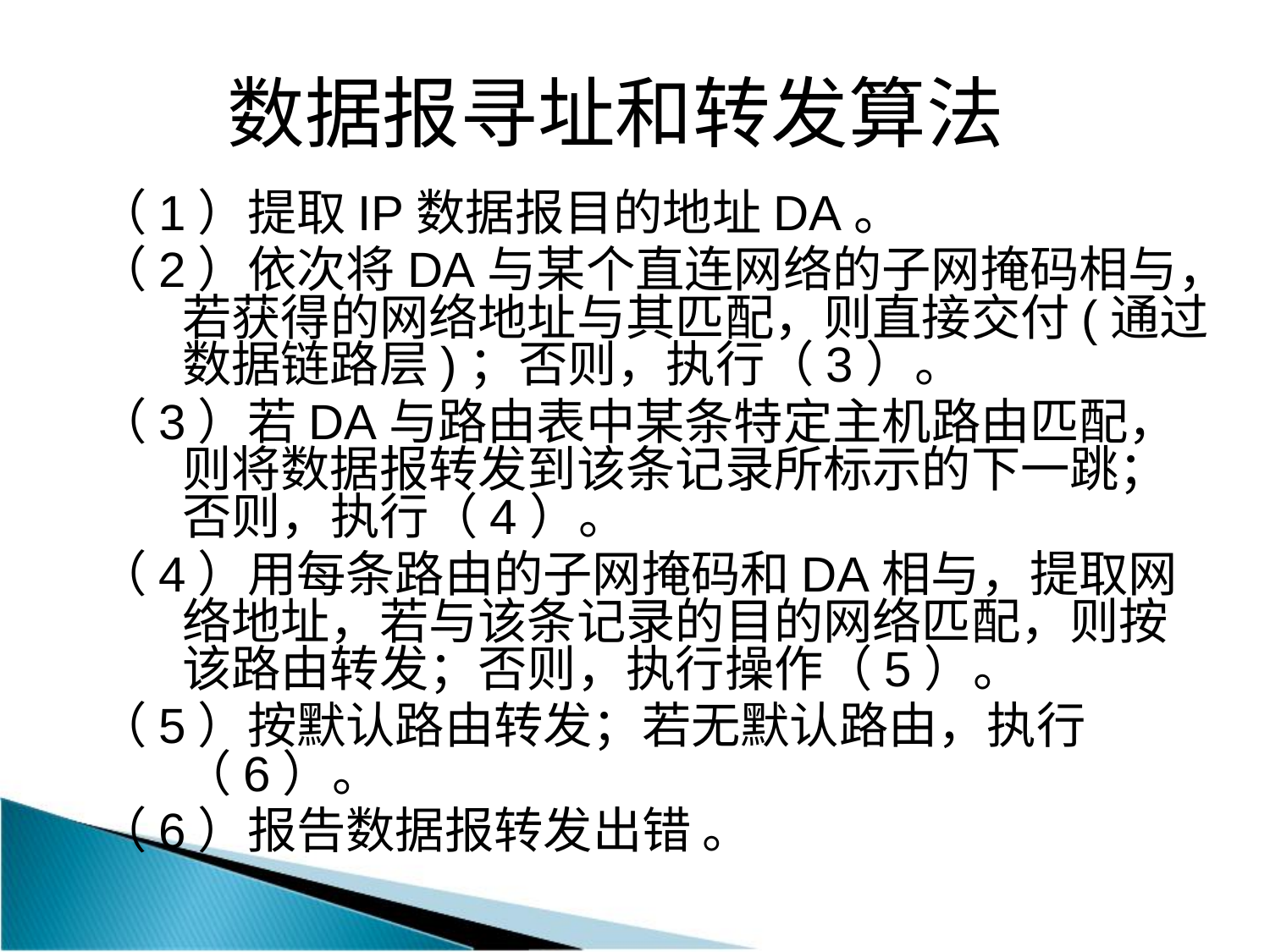

# 数据报寻址和转发算法
（1）提取IP数据报目的地址DA。
（2）依次将DA与某个直连网络的子网掩码相与，若获得的网络地址与其匹配，则直接交付(通过数据链路层)；否则，执行（3）。
（3）若DA与路由表中某条特定主机路由匹配，则将数据报转发到该条记录所标示的下一跳；否则，执行（4）。
（4）用每条路由的子网掩码和DA相与，提取网络地址，若与该条记录的目的网络匹配，则按该路由转发；否则，执行操作（5）。
（5）按默认路由转发；若无默认路由，执行（6）。
（6）报告数据报转发出错 。